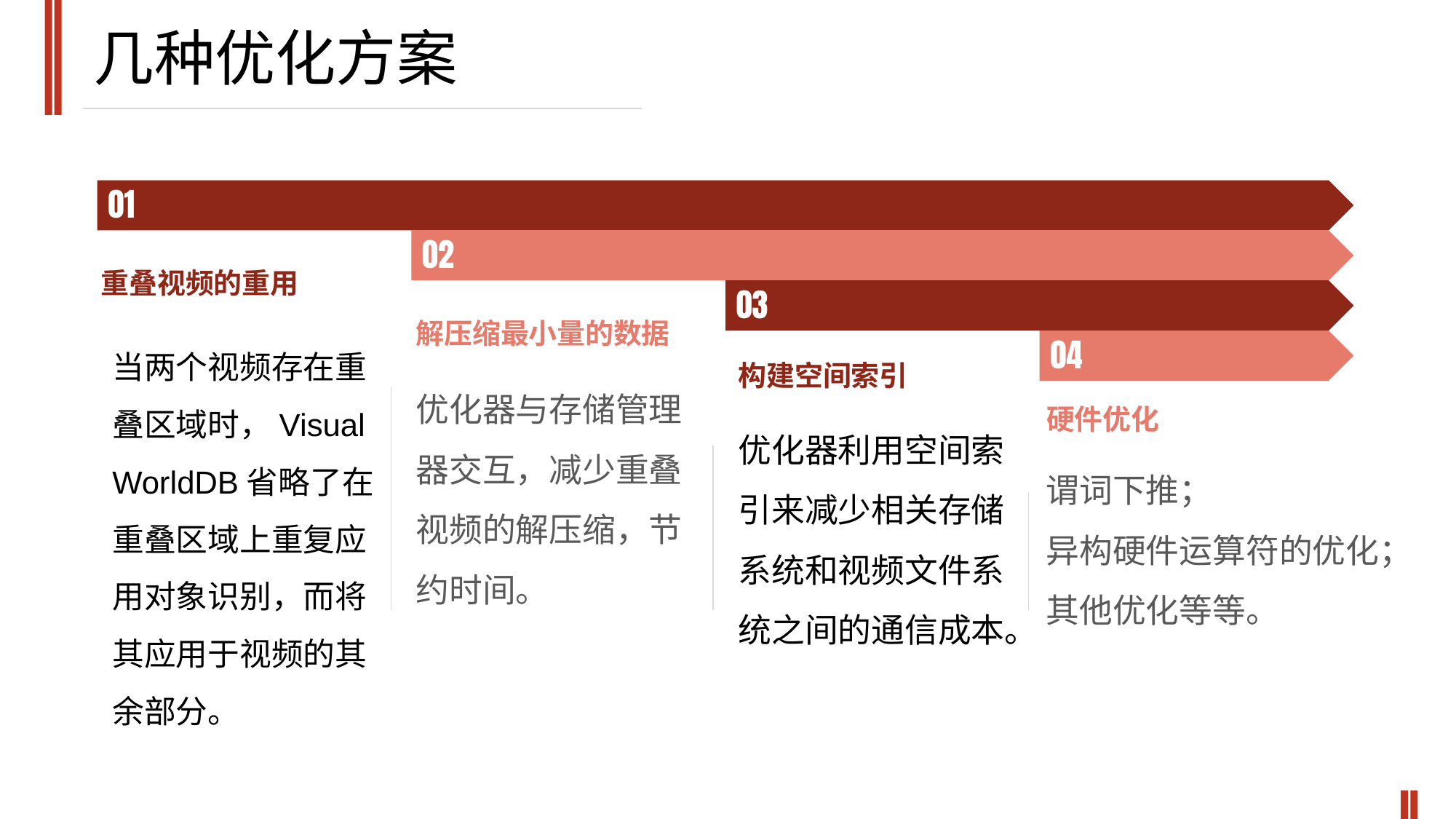

几种优化方案
01
02
重叠视频的重用
03
解压缩最小量的数据
当两个视频存在重叠区域时，Visual
WorldDB省略了在重叠区域上重复应用对象识别，而将其应用于视频的其余部分。
04
构建空间索引
优化器与存储管理器交互，减少重叠视频的解压缩，节约时间。
硬件优化
优化器利用空间索引来减少相关存储系统和视频文件系统之间的通信成本。
谓词下推；
异构硬件运算符的优化；
其他优化等等。